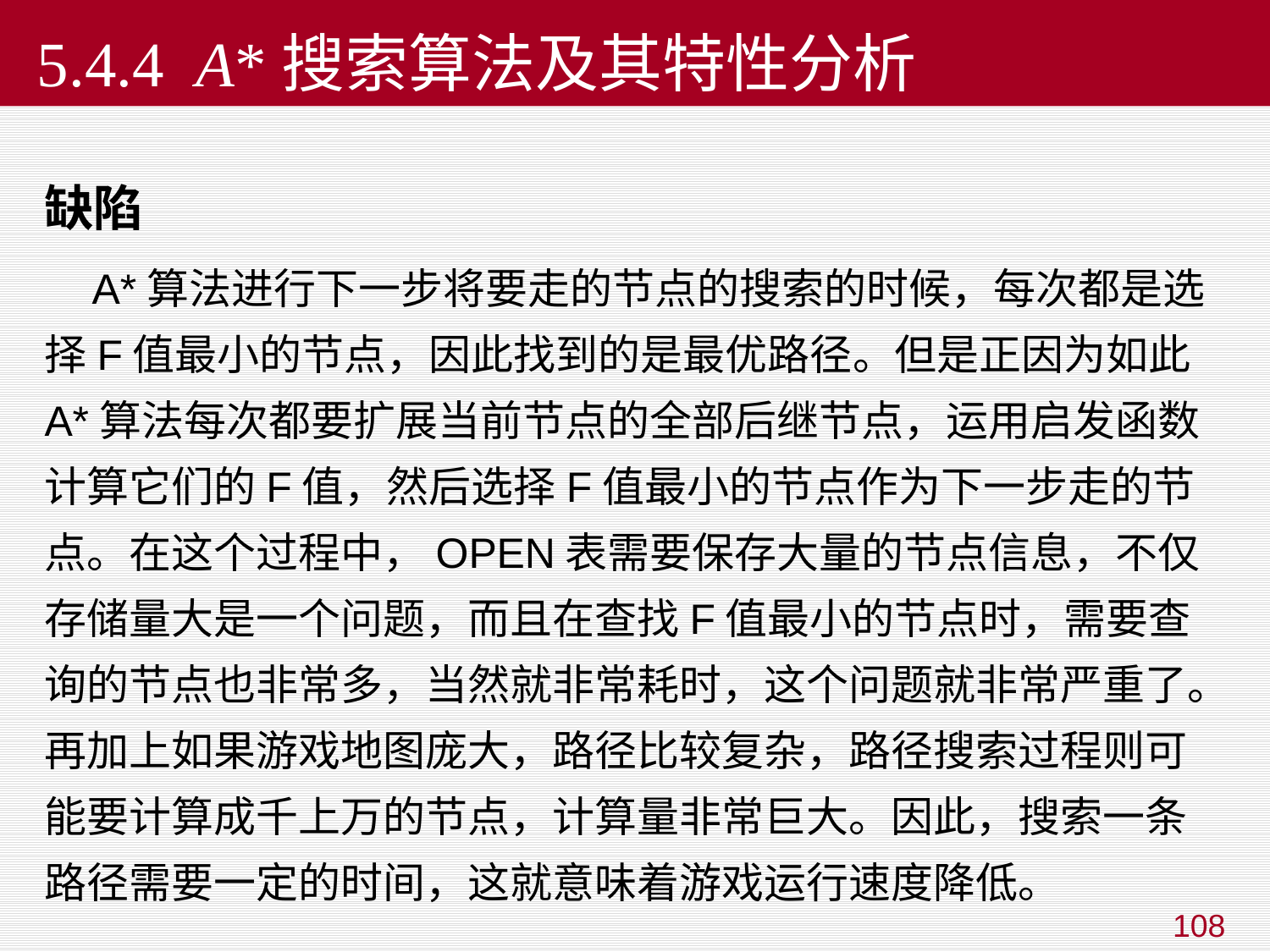

# 5.4.4  A*搜索算法及其特性分析
缺陷
    A*算法进行下一步将要走的节点的搜索的时候，每次都是选择F值最小的节点，因此找到的是最优路径。但是正因为如此A*算法每次都要扩展当前节点的全部后继节点，运用启发函数计算它们的F值，然后选择F值最小的节点作为下一步走的节点。在这个过程中，OPEN表需要保存大量的节点信息，不仅存储量大是一个问题，而且在查找F值最小的节点时，需要查询的节点也非常多，当然就非常耗时，这个问题就非常严重了。再加上如果游戏地图庞大，路径比较复杂，路径搜索过程则可能要计算成千上万的节点，计算量非常巨大。因此，搜索一条路径需要一定的时间，这就意味着游戏运行速度降低。
108